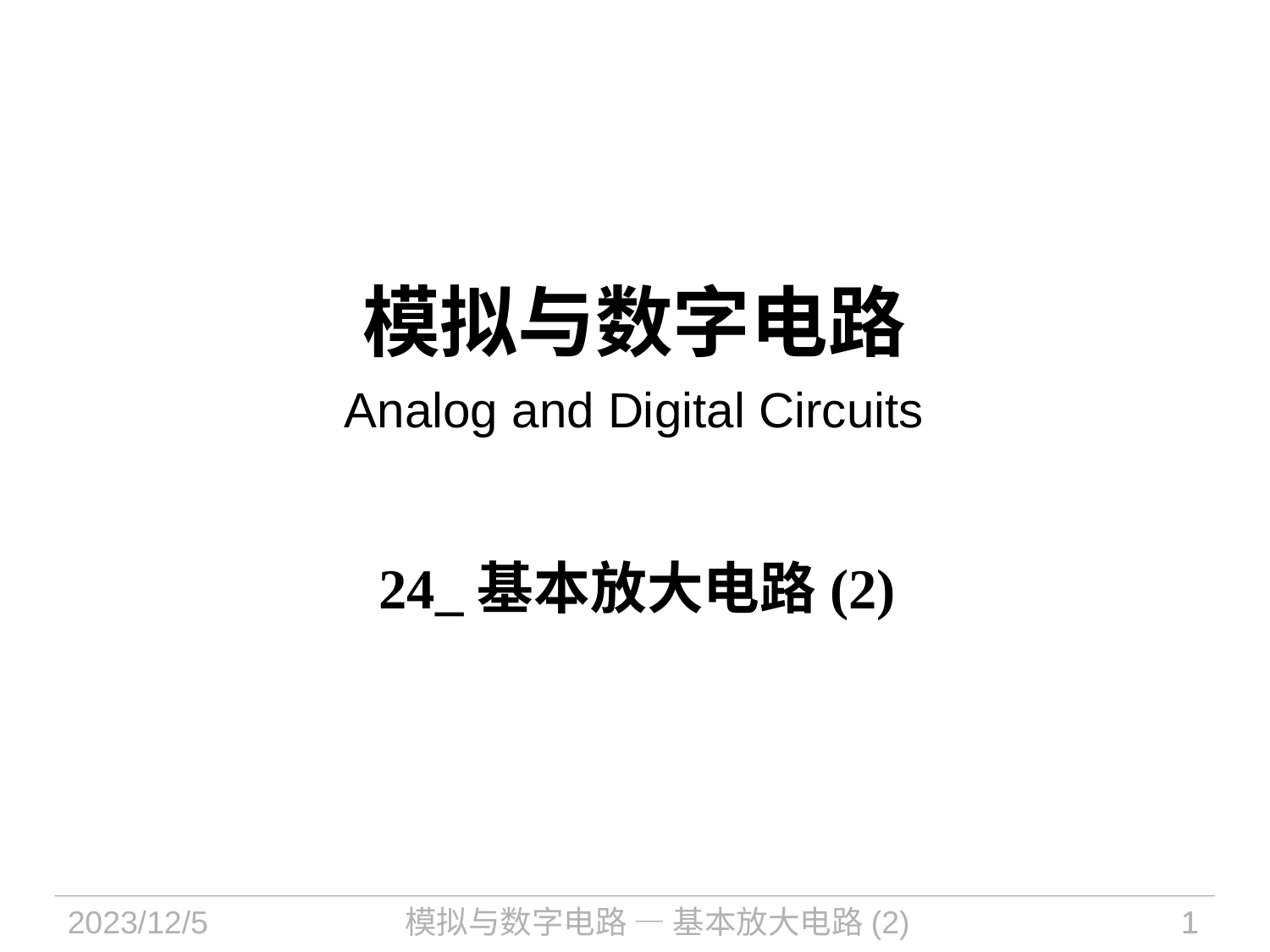

# 模拟与数字电路 Analog and Digital Circuits
24_基本放大电路(2)
2023/12/5
模拟与数字电路 — 基本放大电路(2)
1
1